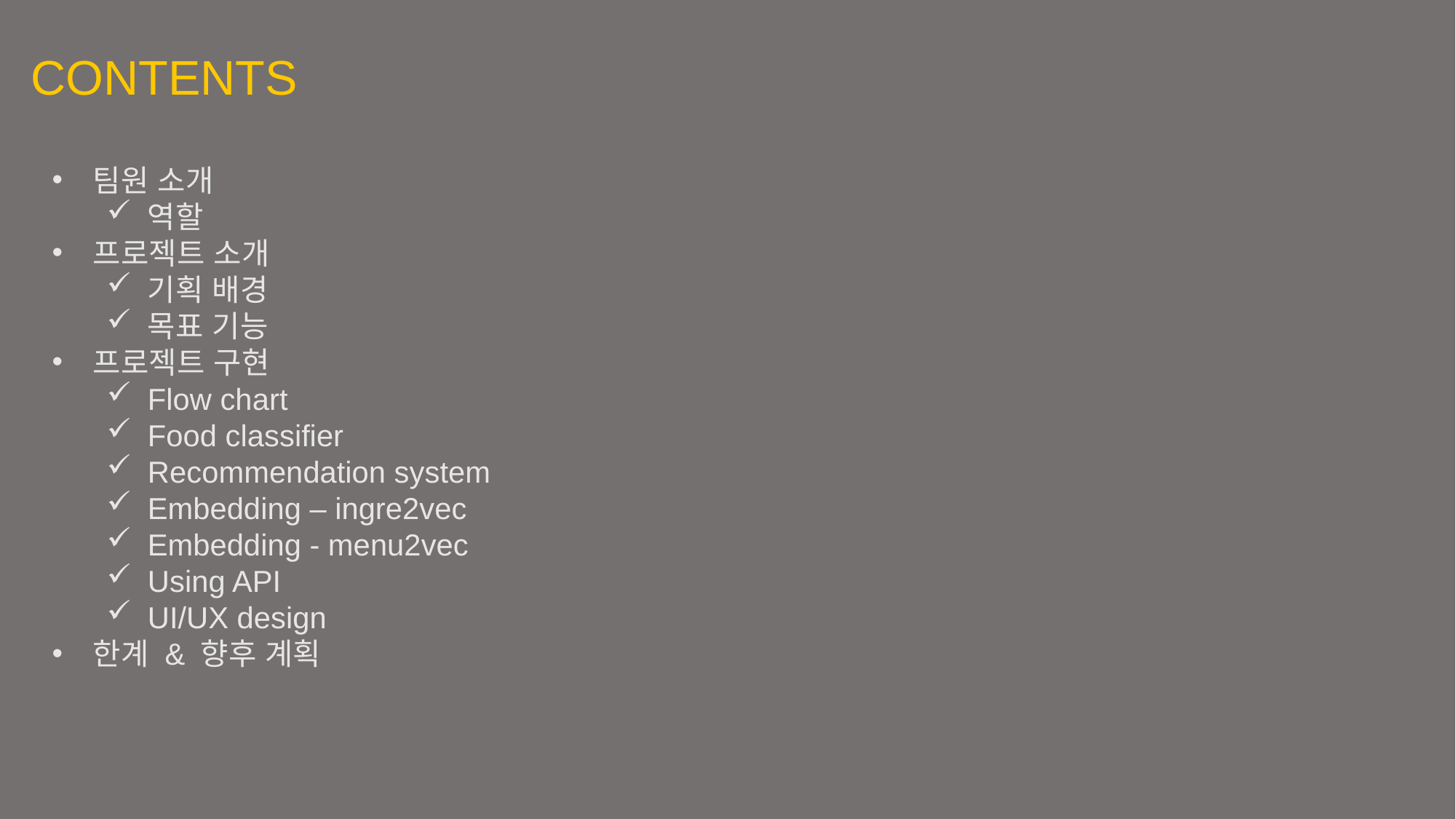

CONTENTS
팀원 소개
역할
프로젝트 소개
기획 배경
목표 기능
프로젝트 구현
Flow chart
Food classifier
Recommendation system
Embedding – ingre2vec
Embedding - menu2vec
Using API
UI/UX design
한계 & 향후 계획